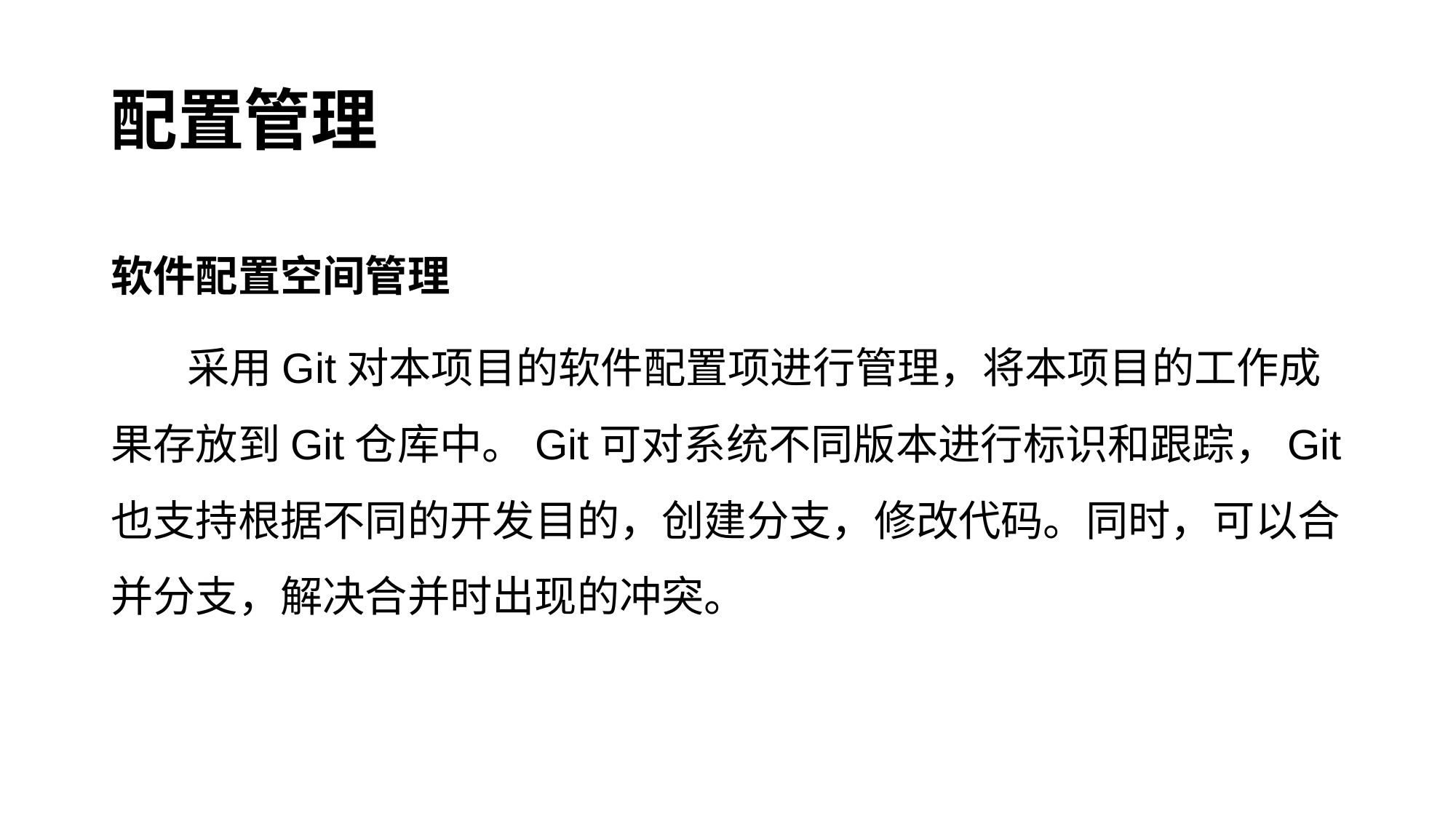

# 配置管理
软件配置空间管理
       采用Git对本项目的软件配置项进行管理，将本项目的工作成果存放到Git仓库中。Git可对系统不同版本进行标识和跟踪，Git也支持根据不同的开发目的，创建分支，修改代码。同时，可以合并分支，解决合并时出现的冲突。